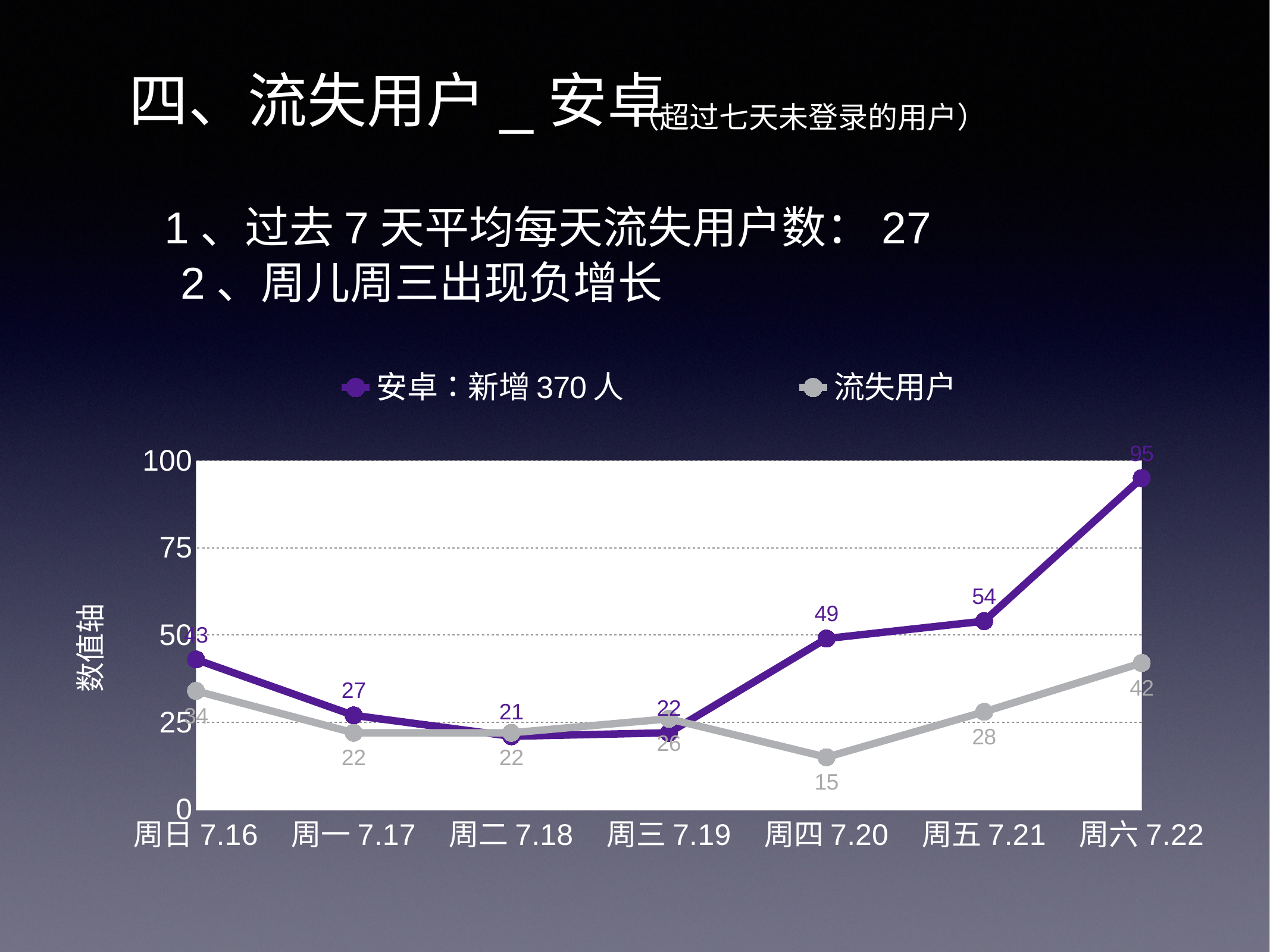

# 四、流失用户_安卓
（超过七天未登录的用户）
1、过去7天平均每天流失用户数：27
2、周儿周三出现负增长

### Chart

| Category | 安卓：新增370人 | 流失用户 |
|---|---|---|
| 周日7.16 | 43.0 | 34.0 |
| 周一7.17 | 27.0 | 22.0 |
| 周二7.18 | 21.0 | 22.0 |
| 周三7.19 | 22.0 | 26.0 |
| 周四7.20 | 49.0 | 15.0 |
| 周五7.21 | 54.0 | 28.0 |
| 周六7.22 | 95.0 | 42.0 |